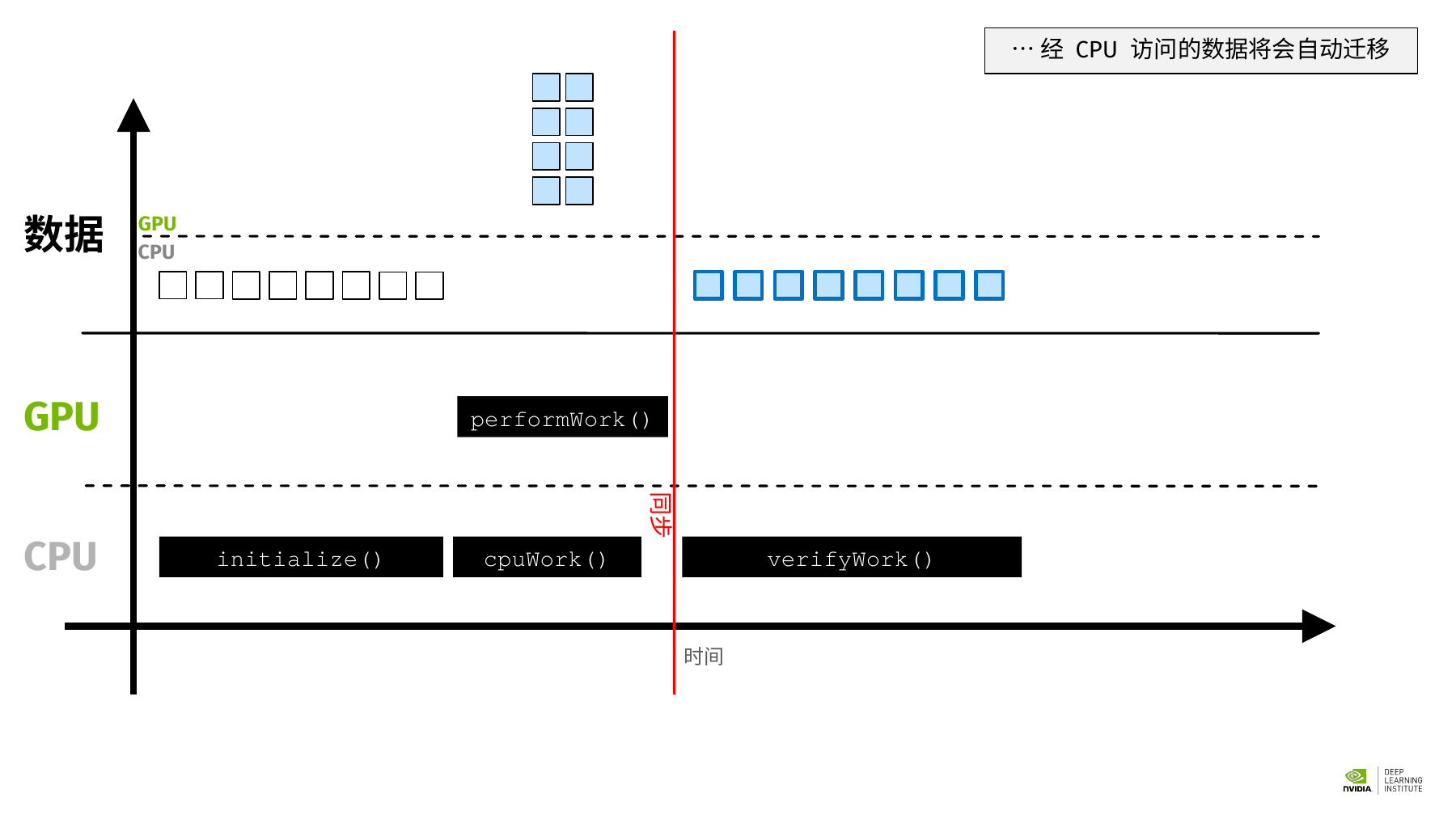

…经 CPU 访问的数据将会自动迁移
同步

时间
GPU
数据
CPU

GPU
performWork()
CPU
initialize()
cpuWork()
verifyWork()
时间